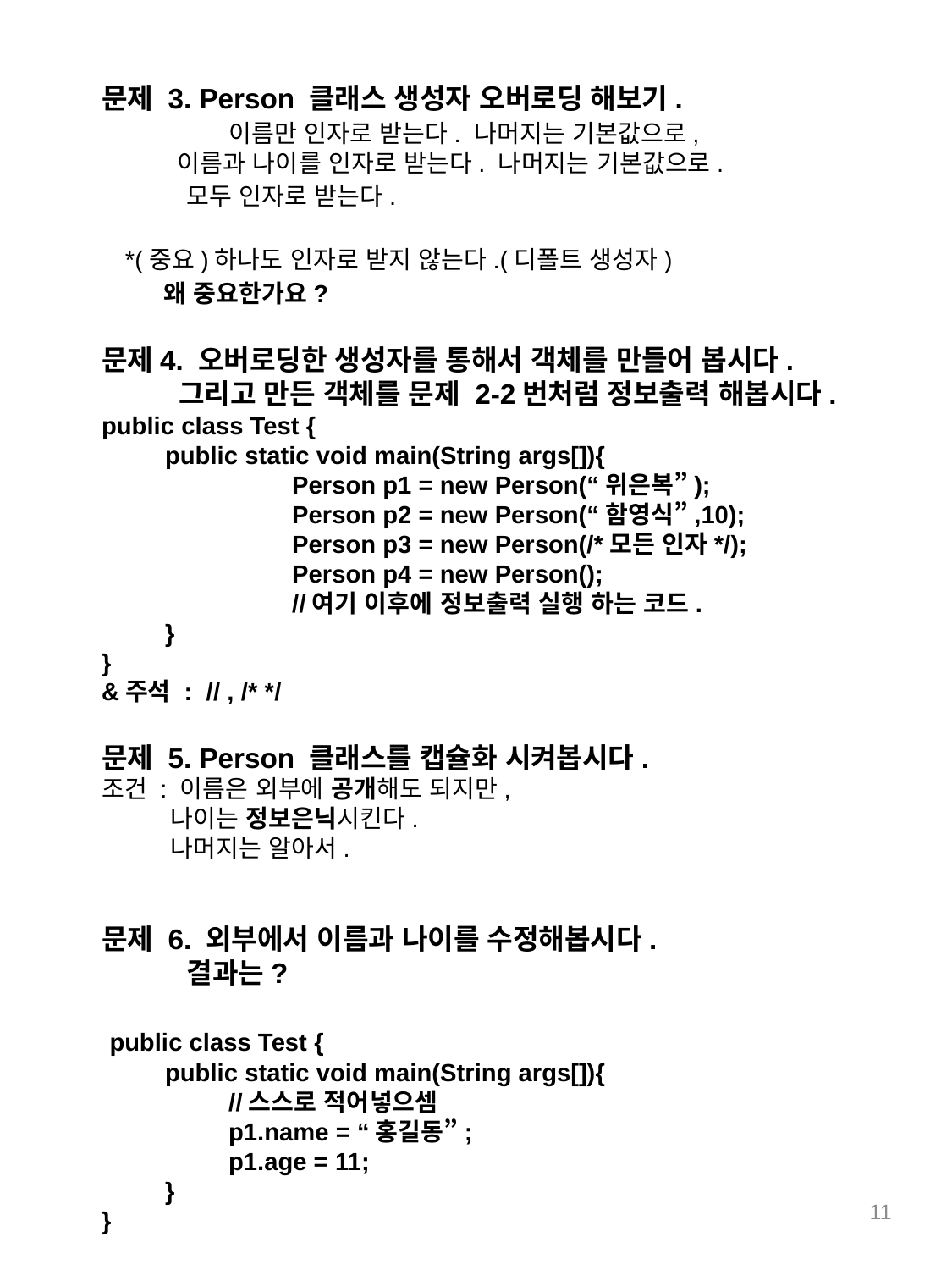

문제 3. Person 클래스 생성자 오버로딩 해보기.
	이름만 인자로 받는다. 나머지는 기본값으로,
          이름과 나이를 인자로 받는다. 나머지는 기본값으로.
          모두 인자로 받는다.

   *(중요)하나도 인자로 받지 않는다.(디폴트 생성자)
        왜 중요한가요?

문제4. 오버로딩한 생성자를 통해서 객체를 만들어 봅시다.
         그리고 만든 객체를 문제 2-2번처럼 정보출력 해봅시다.
public class Test {
public static void main(String args[]){
	Person p1 = new Person(“위은복”);
	Person p2 = new Person(“함영식”,10);
	Person p3 = new Person(/*모든 인자*/);
	Person p4 = new Person();
	//여기 이후에 정보출력 실행 하는 코드.
}
}
&주석 :  // , /* */

문제 5. Person 클래스를 캡슐화 시켜봅시다.
조건 : 이름은 외부에 공개해도 되지만,
         나이는 정보은닉시킨다.
         나머지는 알아서.

문제 6. 외부에서 이름과 나이를 수정해봅시다.
          결과는?

 public class Test {
public static void main(String args[]){
//스스로 적어넣으셈
p1.name = “홍길동”;
p1.age = 11;
}
}

11